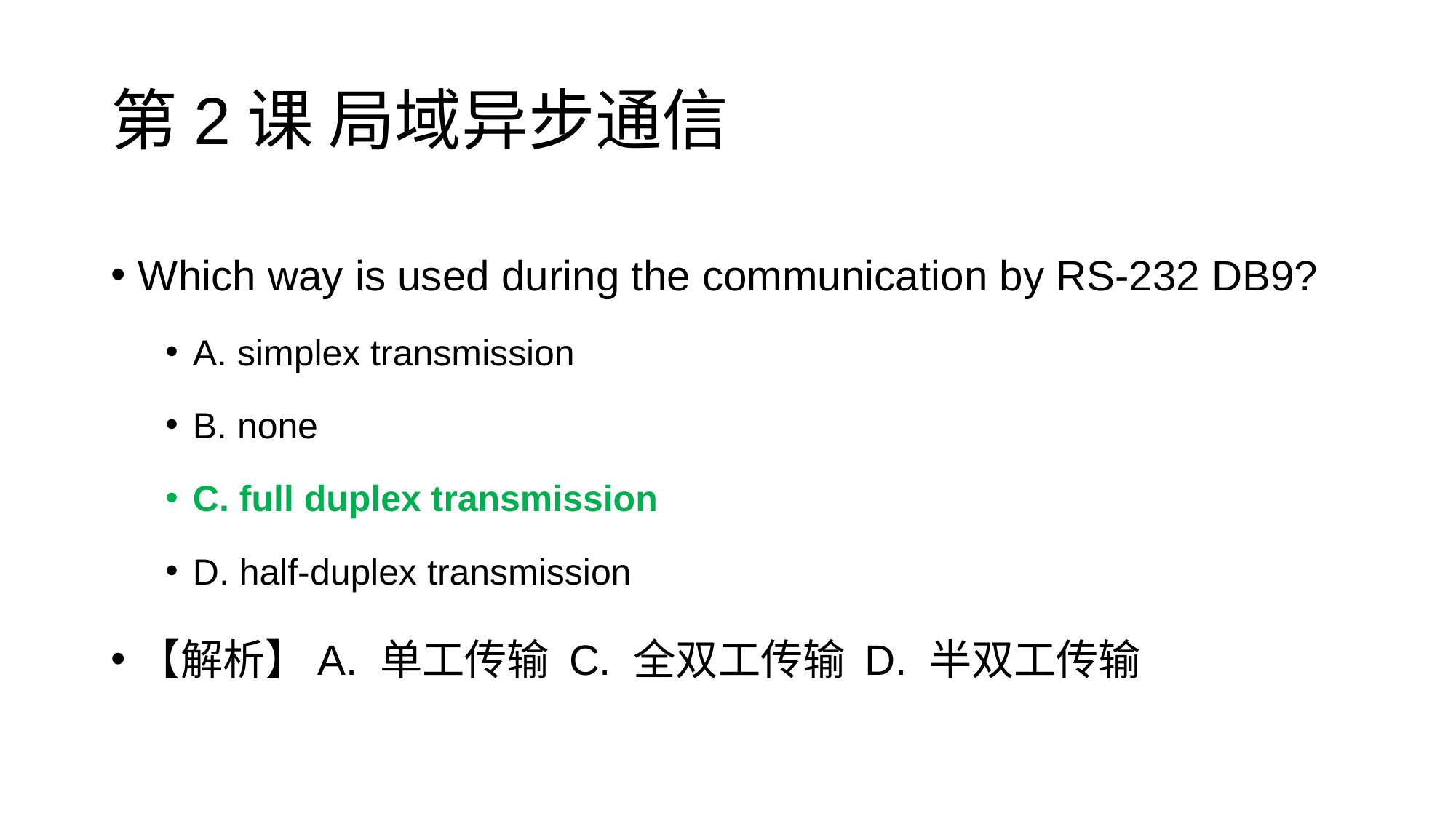

# 第2课 局域异步通信
​Which way is used during the communication by RS-232 DB9?
A. simplex transmission
B. none
C. full duplex transmission
D. half-duplex transmission
【解析】A. 单工传输 C. 全双工传输 D. 半双工传输